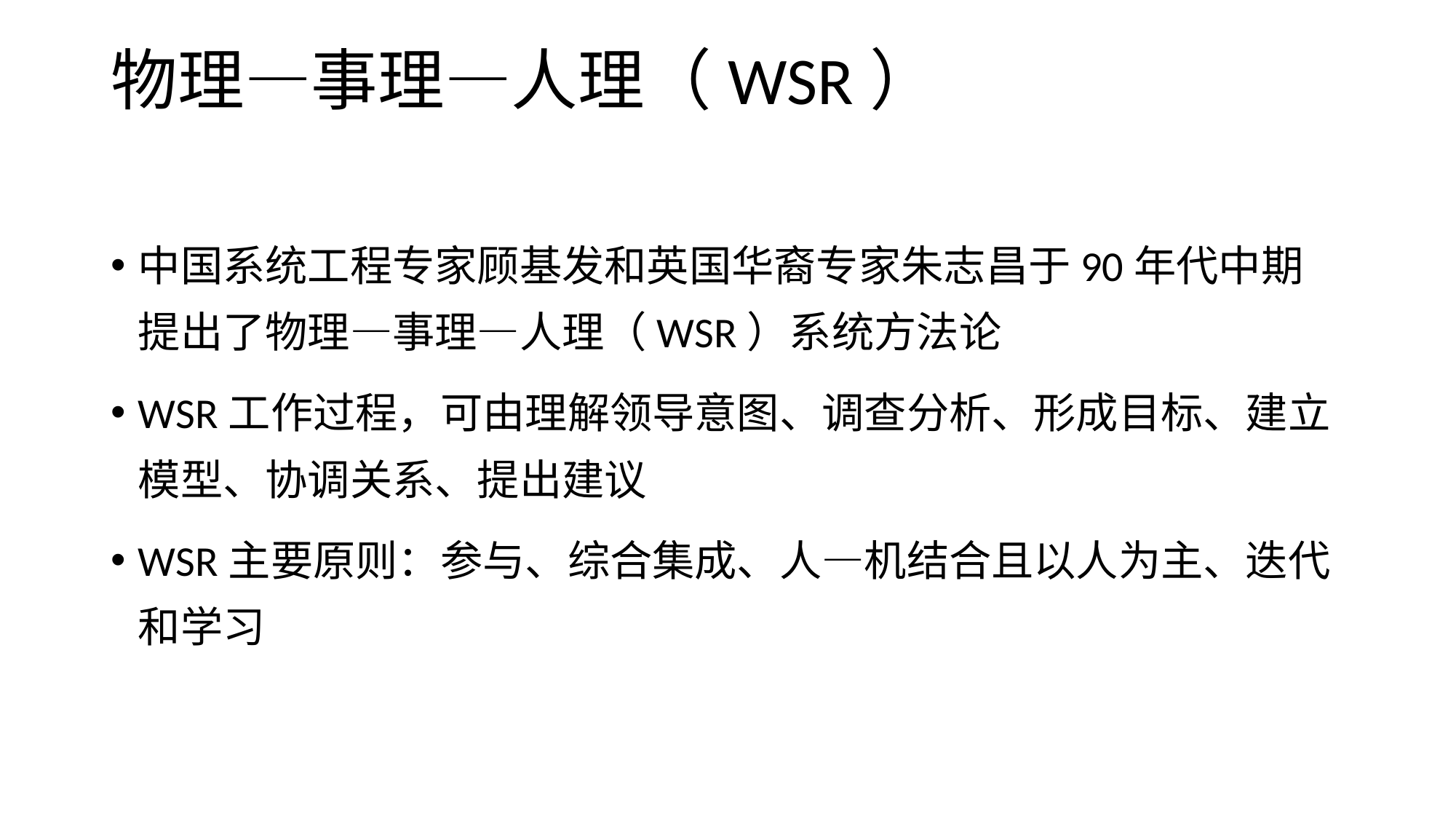

# 物理―事理―人理（WSR）
中国系统工程专家顾基发和英国华裔专家朱志昌于90年代中期提出了物理―事理―人理（WSR）系统方法论
WSR工作过程，可由理解领导意图、调查分析、形成目标、建立模型、协调关系、提出建议
WSR主要原则：参与、综合集成、人―机结合且以人为主、迭代和学习